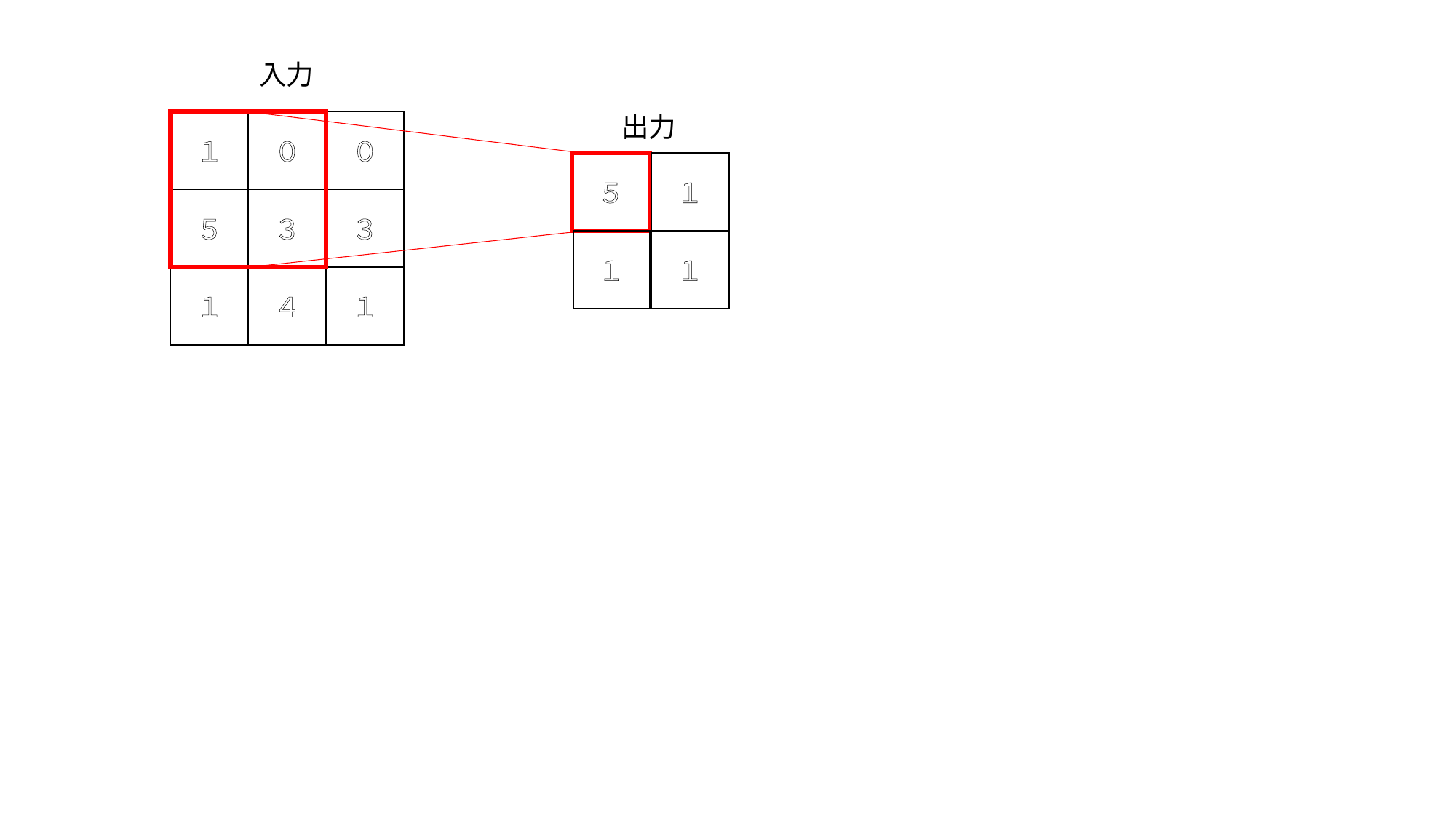

入力
出力

０
０
１
５
１
３
３
５
１
１
１
４
１